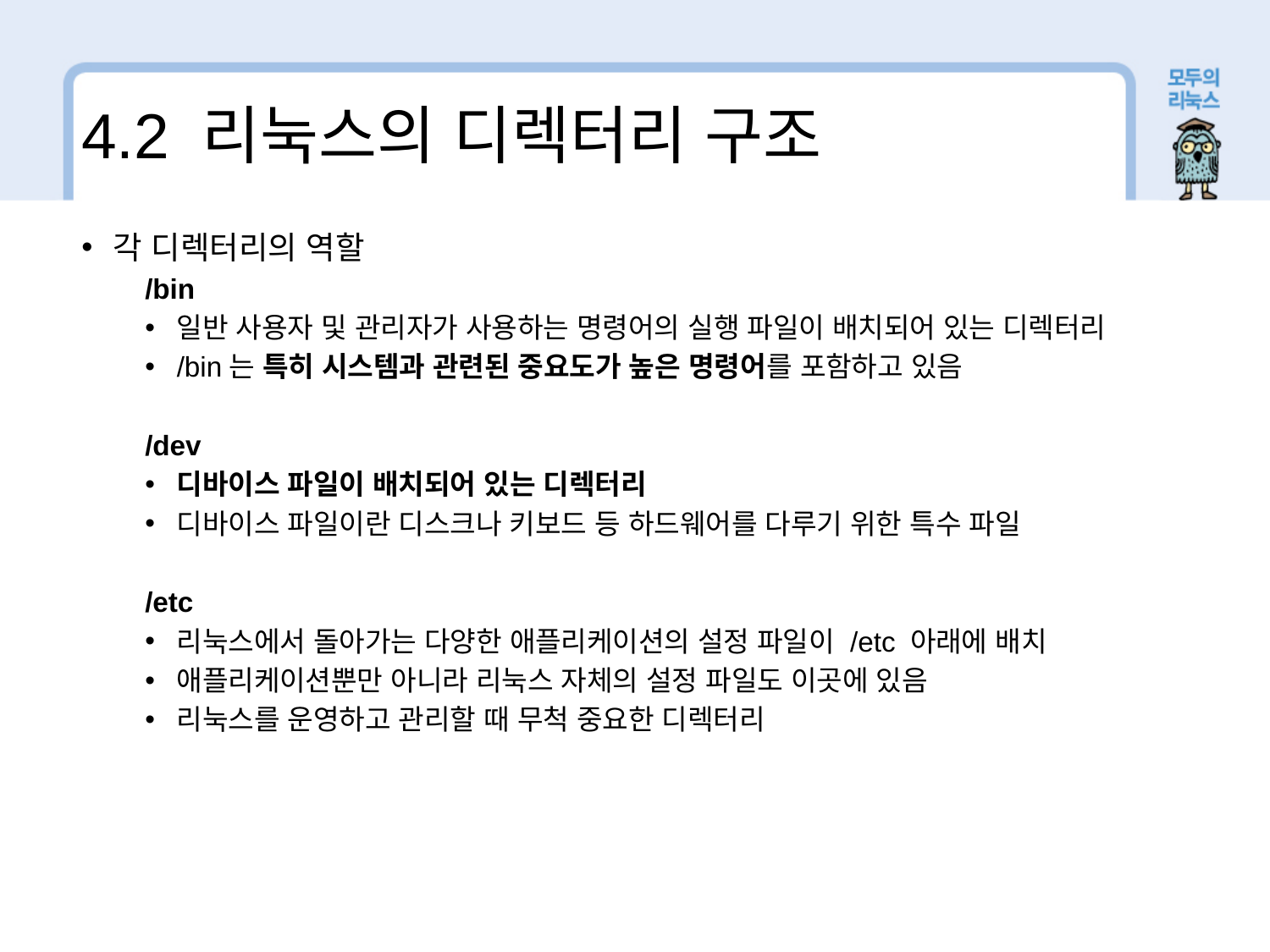

4.2 리눅스의 디렉터리 구조
각 디렉터리의 역할
/bin
일반 사용자 및 관리자가 사용하는 명령어의 실행 파일이 배치되어 있는 디렉터리
/bin는 특히 시스템과 관련된 중요도가 높은 명령어를 포함하고 있음

/dev
디바이스 파일이 배치되어 있는 디렉터리
디바이스 파일이란 디스크나 키보드 등 하드웨어를 다루기 위한 특수 파일

/etc
리눅스에서 돌아가는 다양한 애플리케이션의 설정 파일이 /etc 아래에 배치
애플리케이션뿐만 아니라 리눅스 자체의 설정 파일도 이곳에 있음
리눅스를 운영하고 관리할 때 무척 중요한 디렉터리